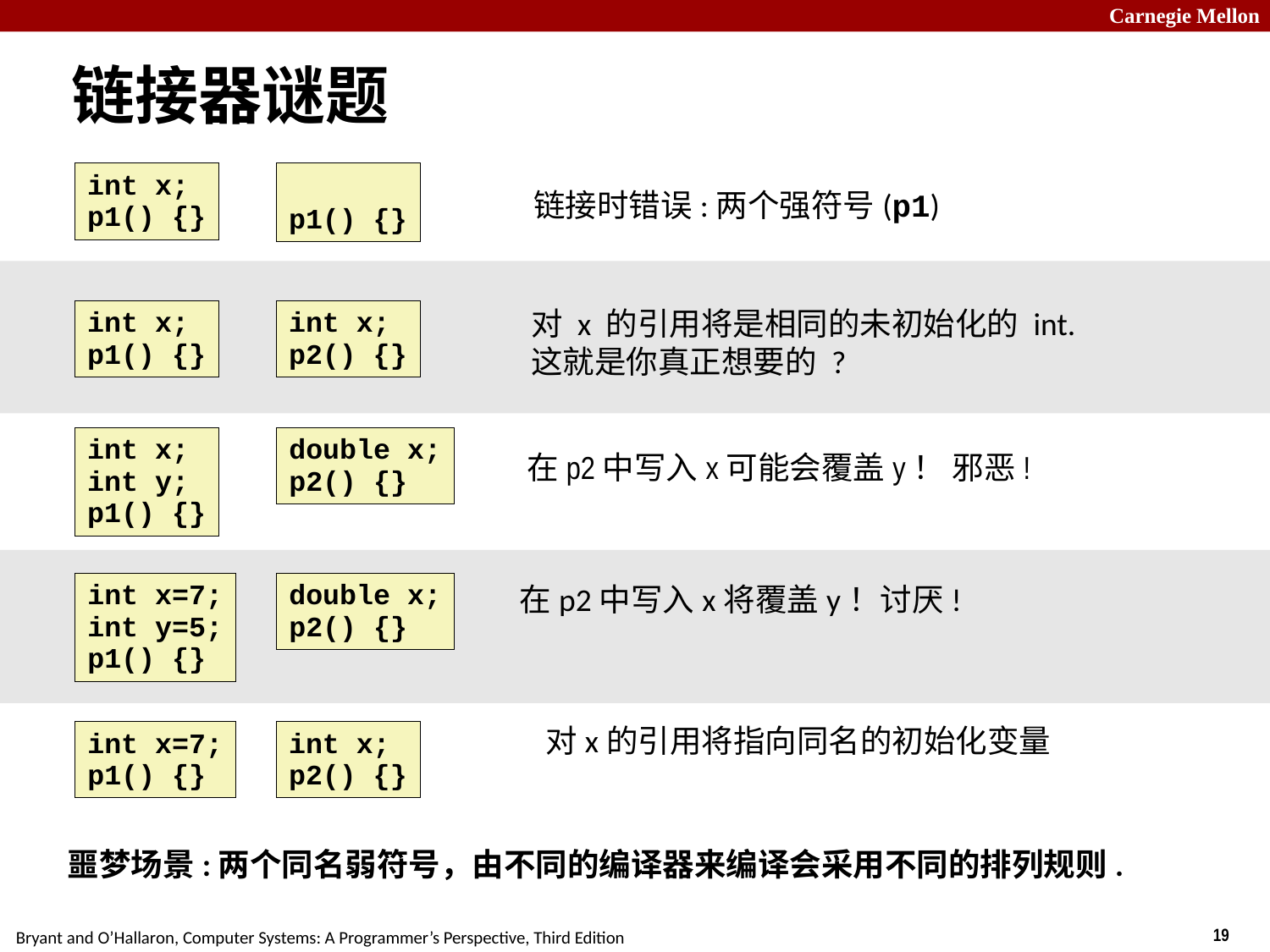

链接器谜题
int x;
p1() {}

p1() {}
链接时错误:两个强符号(p1)

对 x 的引用将是相同的未初始化的 int.
这就是你真正想要的 ?
int x;
p1() {}
int x;
p2() {}
int x;
int y;
p1() {}
double x;
p2() {}
在p2中写入x可能会覆盖y！ 邪恶!

int x=7;
int y=5;
p1() {}
double x;
p2() {}
在p2中写入x将覆盖y！讨厌!
对x的引用将指向同名的初始化变量
int x=7;
p1() {}
int x;
p2() {}
噩梦场景:两个同名弱符号，由不同的编译器来编译会采用不同的排列规则.